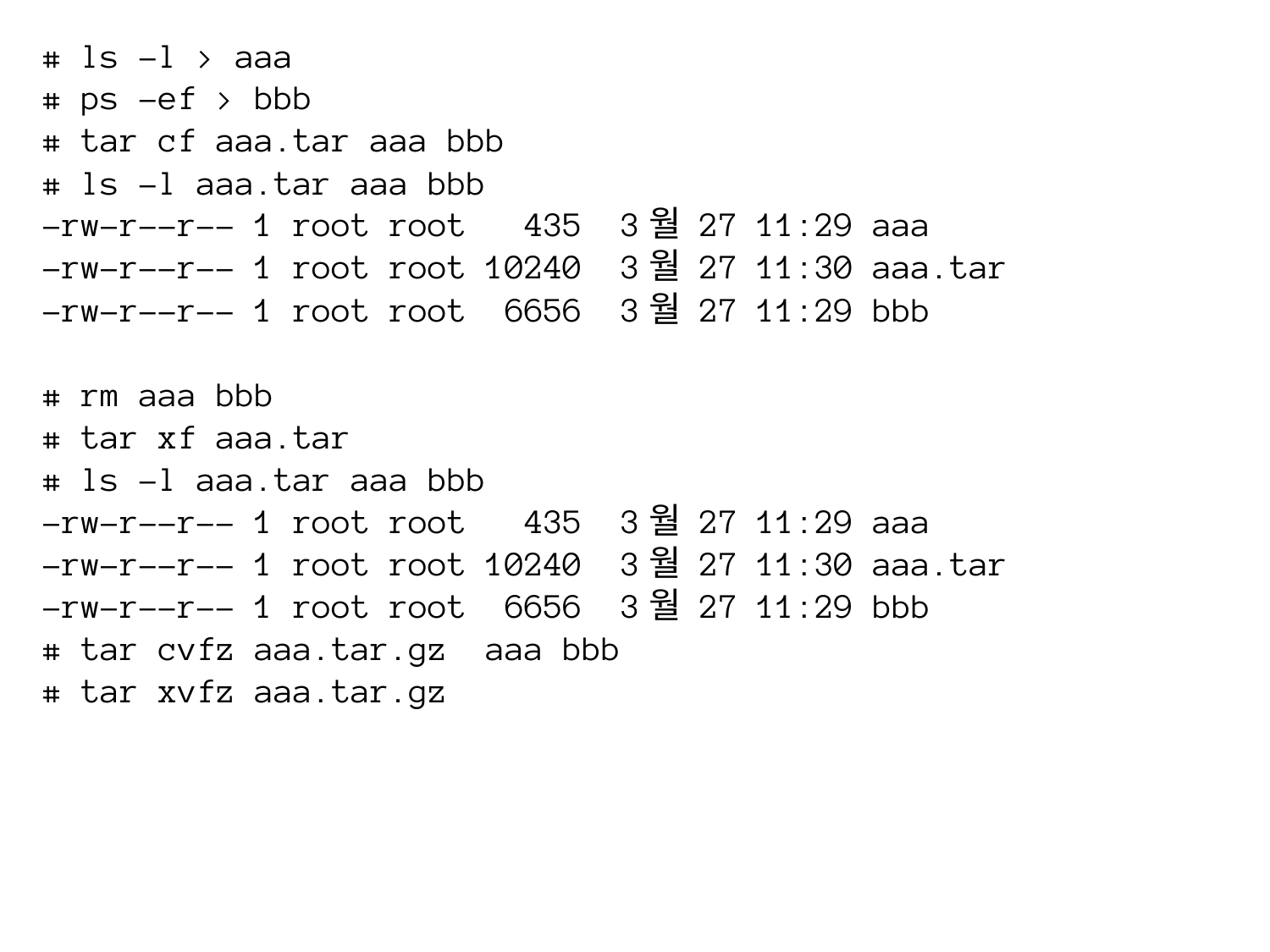

# ls -l > aaa
# ps -ef > bbb
# tar cf aaa.tar aaa bbb
# ls -l aaa.tar aaa bbb
-rw-r--r-- 1 root root   435  3월 27 11:29 aaa
-rw-r--r-- 1 root root 10240  3월 27 11:30 aaa.tar
-rw-r--r-- 1 root root  6656  3월 27 11:29 bbb

# rm aaa bbb
# tar xf aaa.tar
# ls -l aaa.tar aaa bbb
-rw-r--r-- 1 root root   435  3월 27 11:29 aaa
-rw-r--r-- 1 root root 10240  3월 27 11:30 aaa.tar
-rw-r--r-- 1 root root  6656  3월 27 11:29 bbb
# tar cvfz aaa.tar.gz  aaa bbb
# tar xvfz aaa.tar.gz